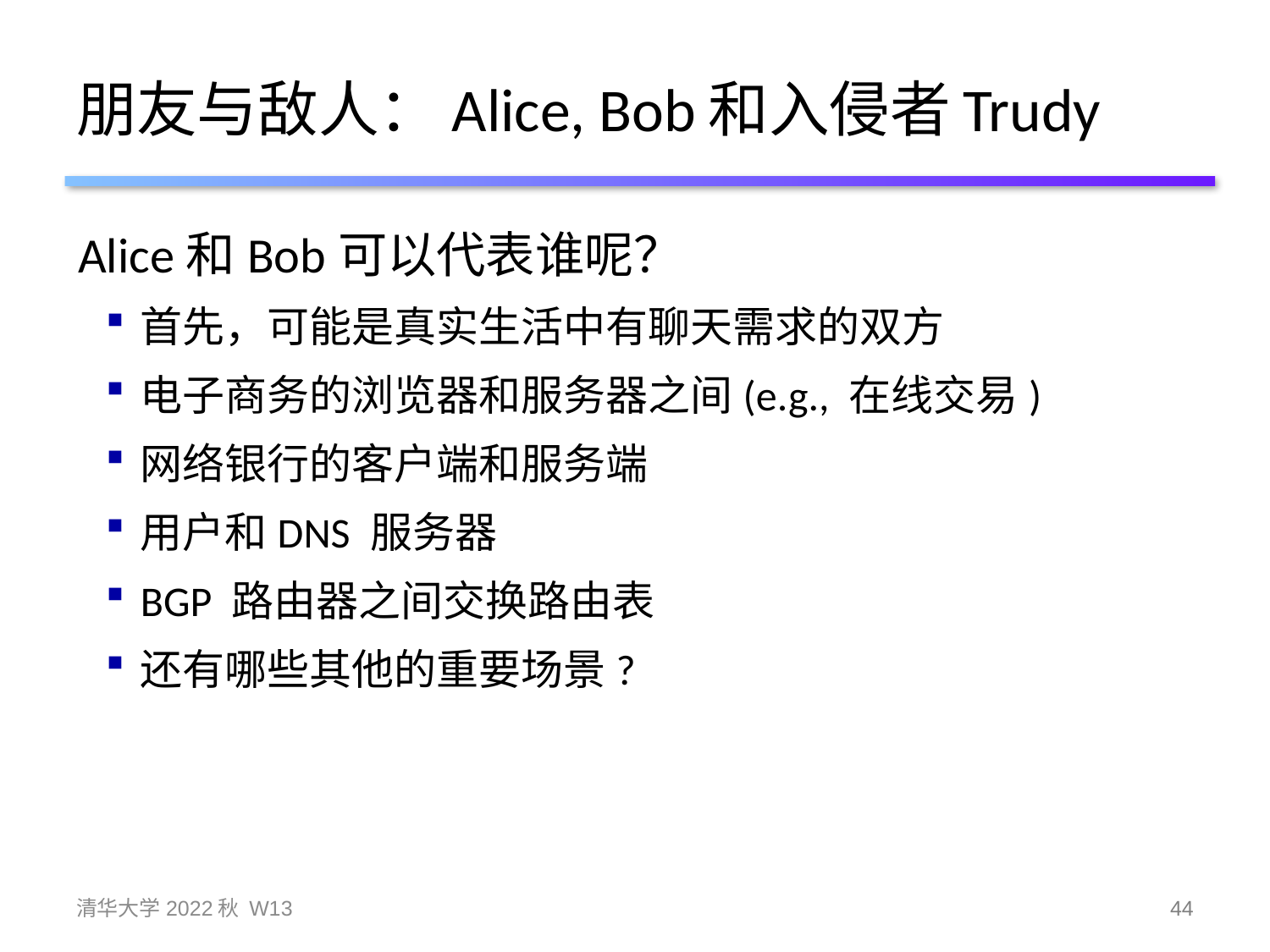

# 朋友与敌人：Alice, Bob和入侵者Trudy
Alice和Bob可以代表谁呢？
首先，可能是真实生活中有聊天需求的双方
电子商务的浏览器和服务器之间(e.g., 在线交易)
网络银行的客户端和服务端
用户和DNS 服务器
BGP 路由器之间交换路由表
还有哪些其他的重要场景?
清华大学2022秋 W13
44